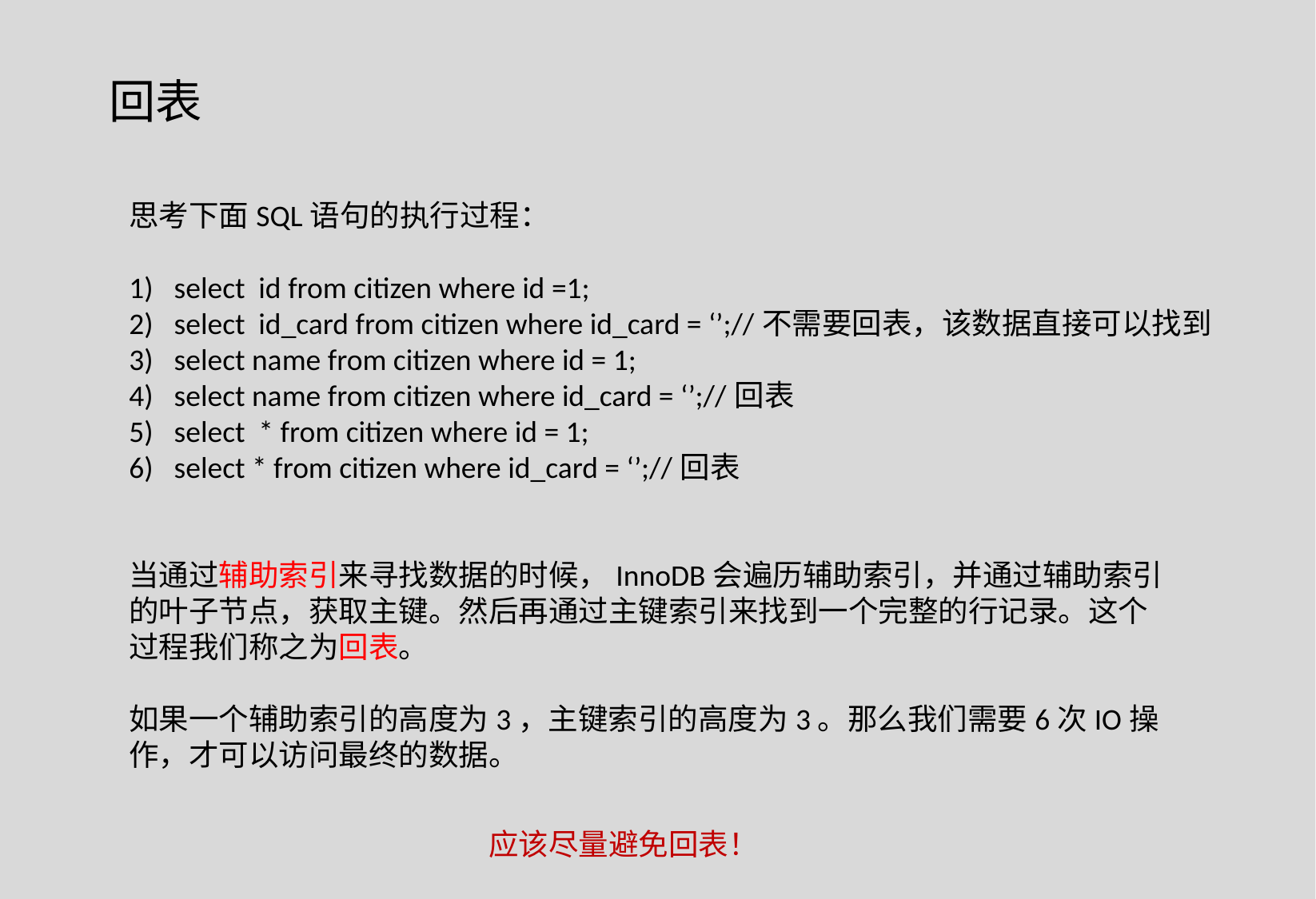

回表
思考下面SQL语句的执行过程：

select  id from citizen where id =1;
select  id_card from citizen where id_card = ‘’;//不需要回表，该数据直接可以找到
select name from citizen where id = 1;
select name from citizen where id_card = ‘’;//回表
select  * from citizen where id = 1;
select * from citizen where id_card = ‘’;//回表
当通过辅助索引来寻找数据的时候，InnoDB会遍历辅助索引，并通过辅助索引的叶子节点，获取主键。然后再通过主键索引来找到一个完整的行记录。这个过程我们称之为回表。

如果一个辅助索引的高度为3，主键索引的高度为3。那么我们需要6次IO操作，才可以访问最终的数据。
应该尽量避免回表！